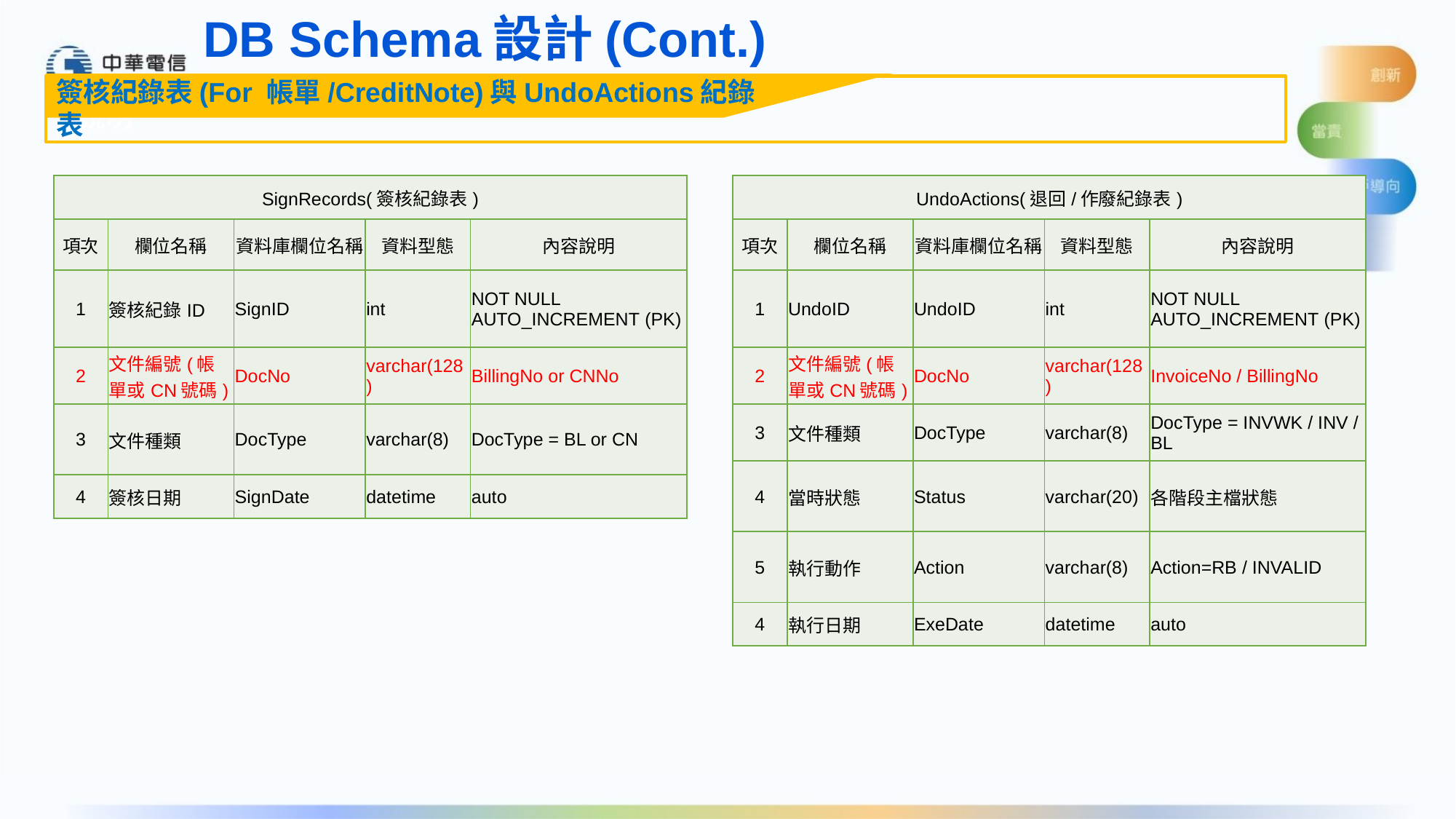

DB Schema設計(Cont.)
簽核紀錄表(For 帳單/CreditNote)與UndoActions紀錄表

說明
| UndoActions(退回/作廢紀錄表) |  |  |  |  |
| --- | --- | --- | --- | --- |
| 項次 | 欄位名稱 | 資料庫欄位名稱 | 資料型態 | 內容說明 |
| 1 | UndoID | UndoID | int | NOT NULL AUTO\_INCREMENT (PK) |
| 2 | 文件編號(帳單或CN號碼) | DocNo | varchar(128) | InvoiceNo / BillingNo |
| 3 | 文件種類 | DocType | varchar(8) | DocType = INVWK / INV / BL |
| 4 | 當時狀態 | Status | varchar(20) | 各階段主檔狀態 |
| 5 | 執行動作 | Action | varchar(8) | Action=RB / INVALID |
| 4 | 執行日期 | ExeDate | datetime | auto |
| SignRecords(簽核紀錄表) |  |  |  |  |
| --- | --- | --- | --- | --- |
| 項次 | 欄位名稱 | 資料庫欄位名稱 | 資料型態 | 內容說明 |
| 1 | 簽核紀錄ID | SignID | int | NOT NULL AUTO\_INCREMENT (PK) |
| 2 | 文件編號(帳單或CN號碼) | DocNo | varchar(128) | BillingNo or CNNo |
| 3 | 文件種類 | DocType | varchar(8) | DocType = BL or CN |
| 4 | 簽核日期 | SignDate | datetime | auto |